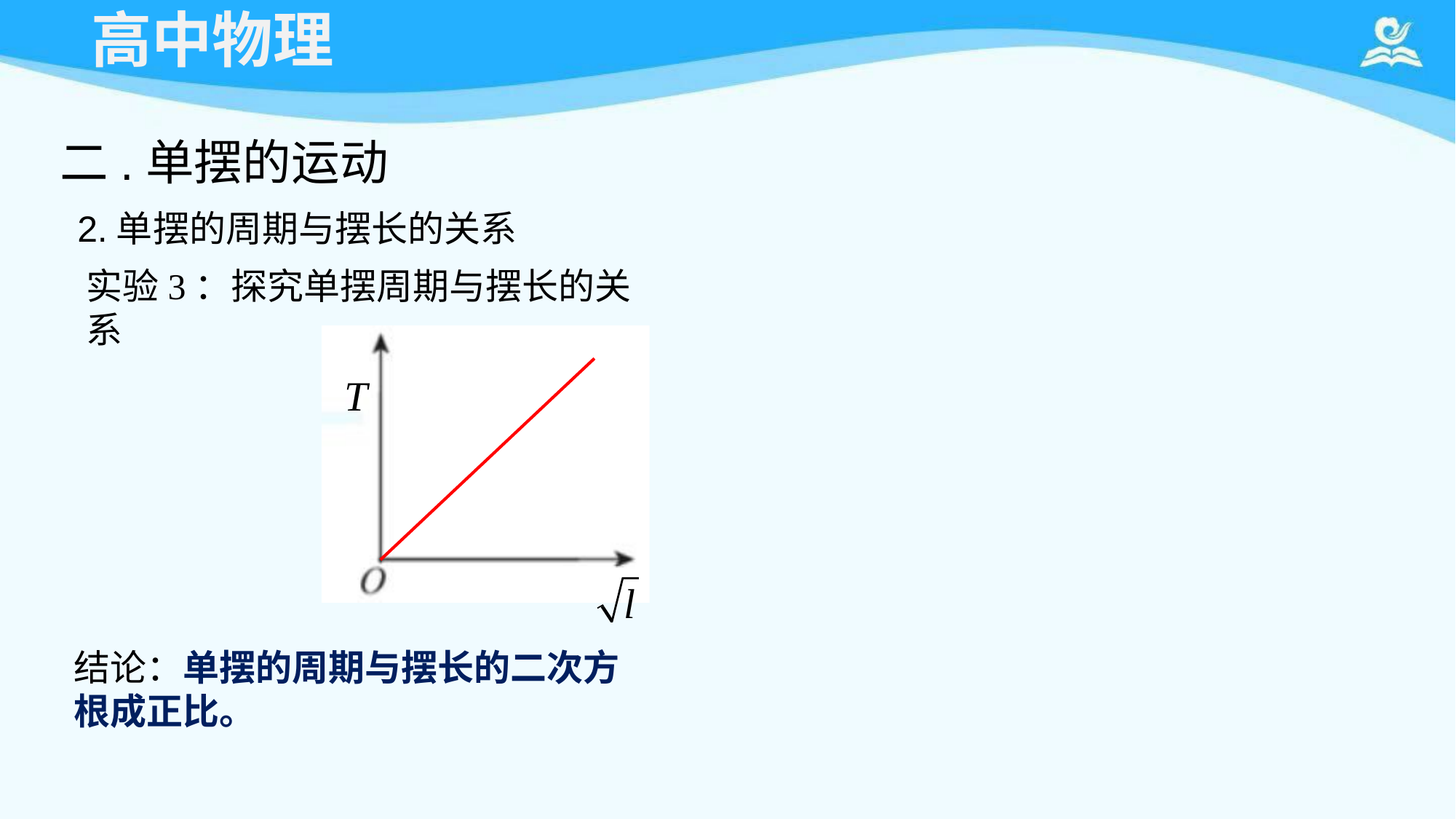

# 高中物理
二.单摆的运动
2.单摆的周期与摆长的关系
实验3：探究单摆周期与摆长的关系
T

l
结论：单摆的周期与摆长的二次方根成正比。